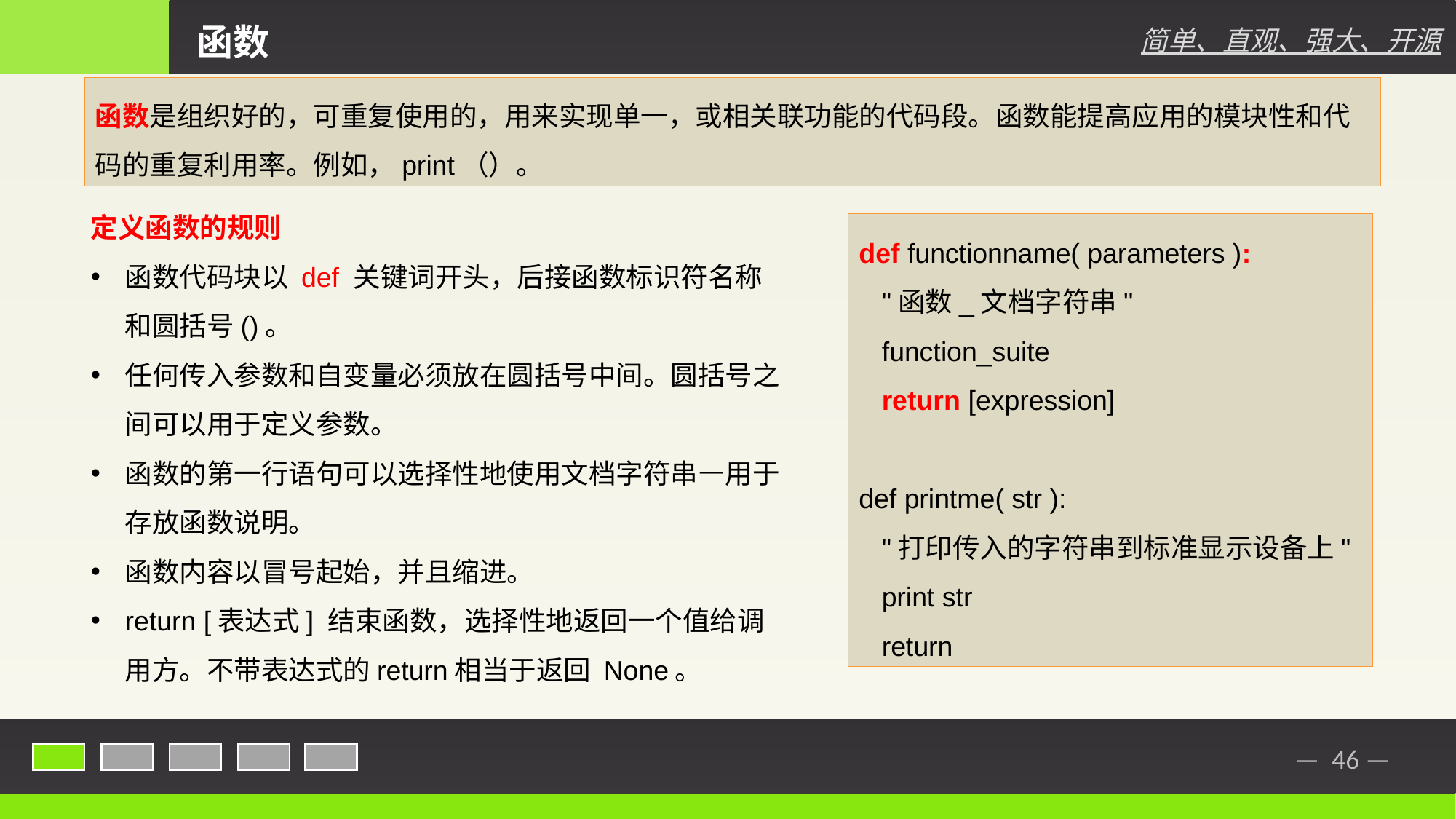

函数
简单、直观、强大、开源
函数是组织好的，可重复使用的，用来实现单一，或相关联功能的代码段。函数能提高应用的模块性和代码的重复利用率。例如，print（）。
定义函数的规则
函数代码块以 def 关键词开头，后接函数标识符名称和圆括号()。
任何传入参数和自变量必须放在圆括号中间。圆括号之间可以用于定义参数。
函数的第一行语句可以选择性地使用文档字符串—用于存放函数说明。
函数内容以冒号起始，并且缩进。
return [表达式] 结束函数，选择性地返回一个值给调用方。不带表达式的return相当于返回 None。
def functionname( parameters ):
   "函数_文档字符串"
   function_suite
   return [expression]

def printme( str ):
   "打印传入的字符串到标准显示设备上"
   print str
   return